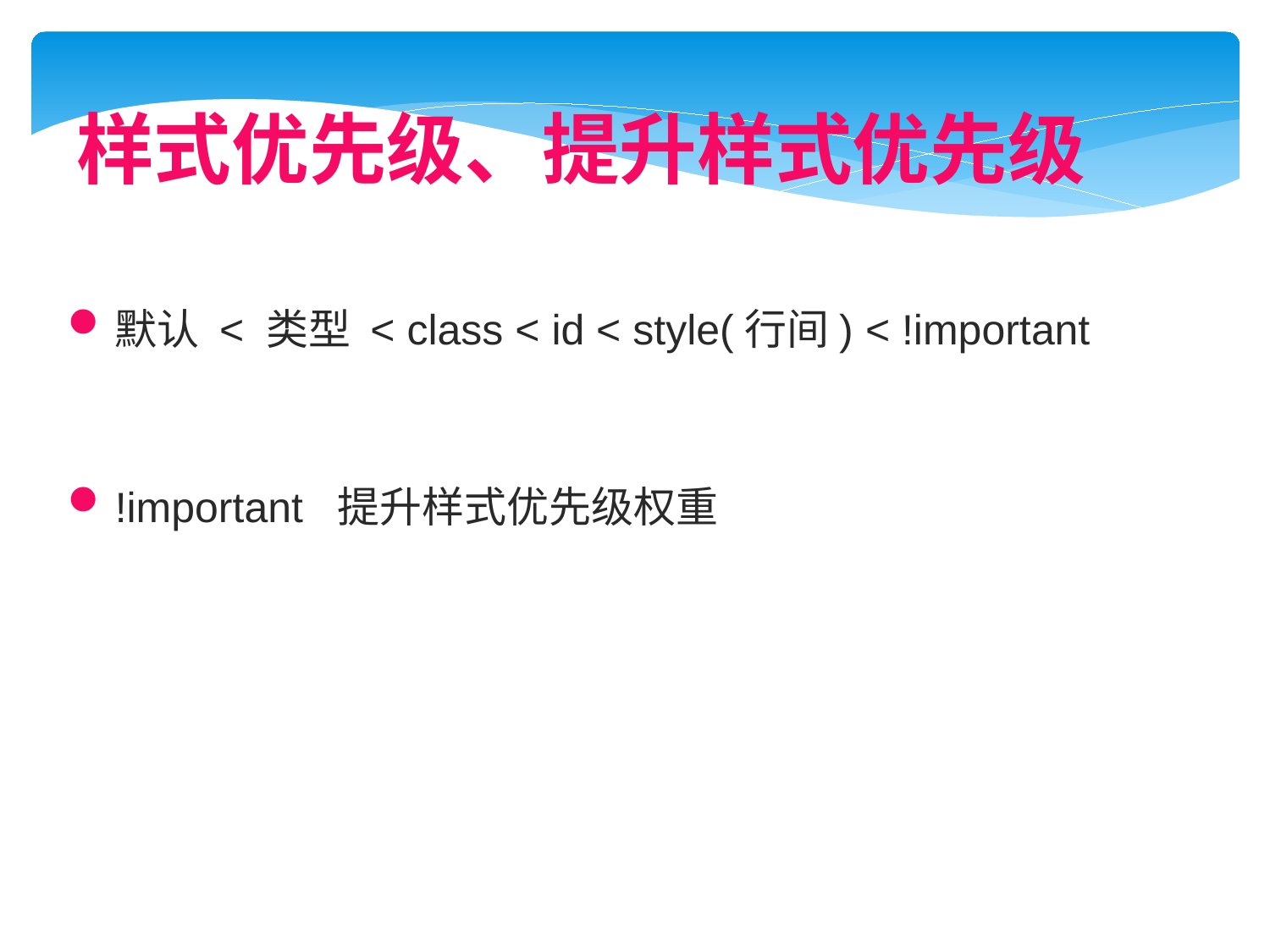

样式优先级、提升样式优先级
默认 < 类型 < class < id < style(行间) < !important

!important  提升样式优先级权重